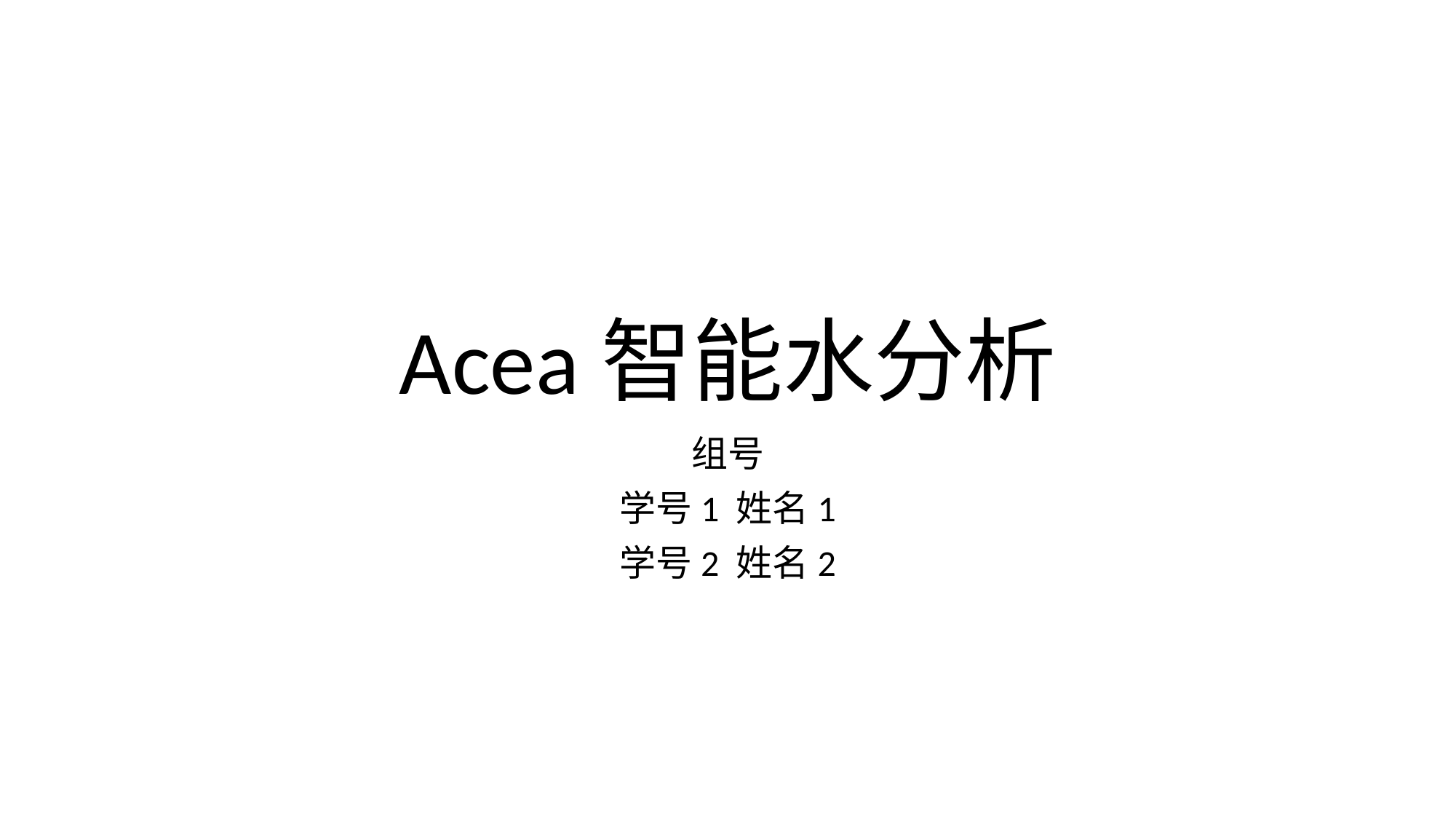

# Acea智能水分析
组号
学号1 姓名1
学号2 姓名2